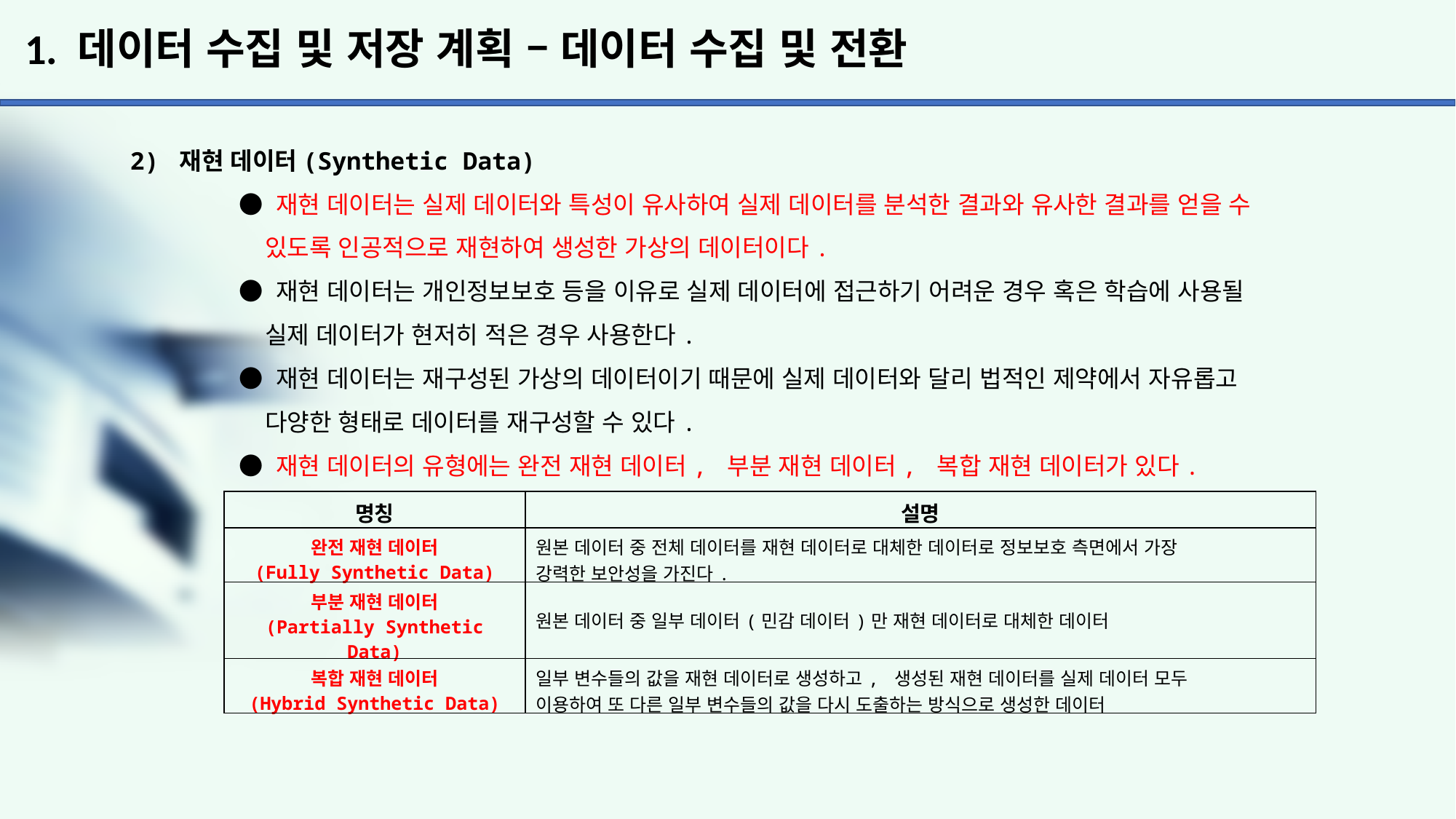

# 1. 데이터 수집 및 저장 계획 – 데이터 수집 및 전환
2) 재현 데이터(Synthetic Data)
	● 재현 데이터는 실제 데이터와 특성이 유사하여 실제 데이터를 분석한 결과와 유사한 결과를 얻을 수
	   있도록 인공적으로 재현하여 생성한 가상의 데이터이다.
	● 재현 데이터는 개인정보보호 등을 이유로 실제 데이터에 접근하기 어려운 경우 혹은 학습에 사용될
	   실제 데이터가 현저히 적은 경우 사용한다.
	● 재현 데이터는 재구성된 가상의 데이터이기 때문에 실제 데이터와 달리 법적인 제약에서 자유롭고
	   다양한 형태로 데이터를 재구성할 수 있다.
	● 재현 데이터의 유형에는 완전 재현 데이터, 부분 재현 데이터, 복합 재현 데이터가 있다.
| 명칭 | 설명 |
| --- | --- |
| 완전 재현 데이터 (Fully Synthetic Data) | 원본 데이터 중 전체 데이터를 재현 데이터로 대체한 데이터로 정보보호 측면에서 가장 강력한 보안성을 가진다. |
| 부분 재현 데이터 (Partially Synthetic Data) | 원본 데이터 중 일부 데이터(민감 데이터)만 재현 데이터로 대체한 데이터 |
| 복합 재현 데이터 (Hybrid Synthetic Data) | 일부 변수들의 값을 재현 데이터로 생성하고, 생성된 재현 데이터를 실제 데이터 모두 이용하여 또 다른 일부 변수들의 값을 다시 도출하는 방식으로 생성한 데이터 |